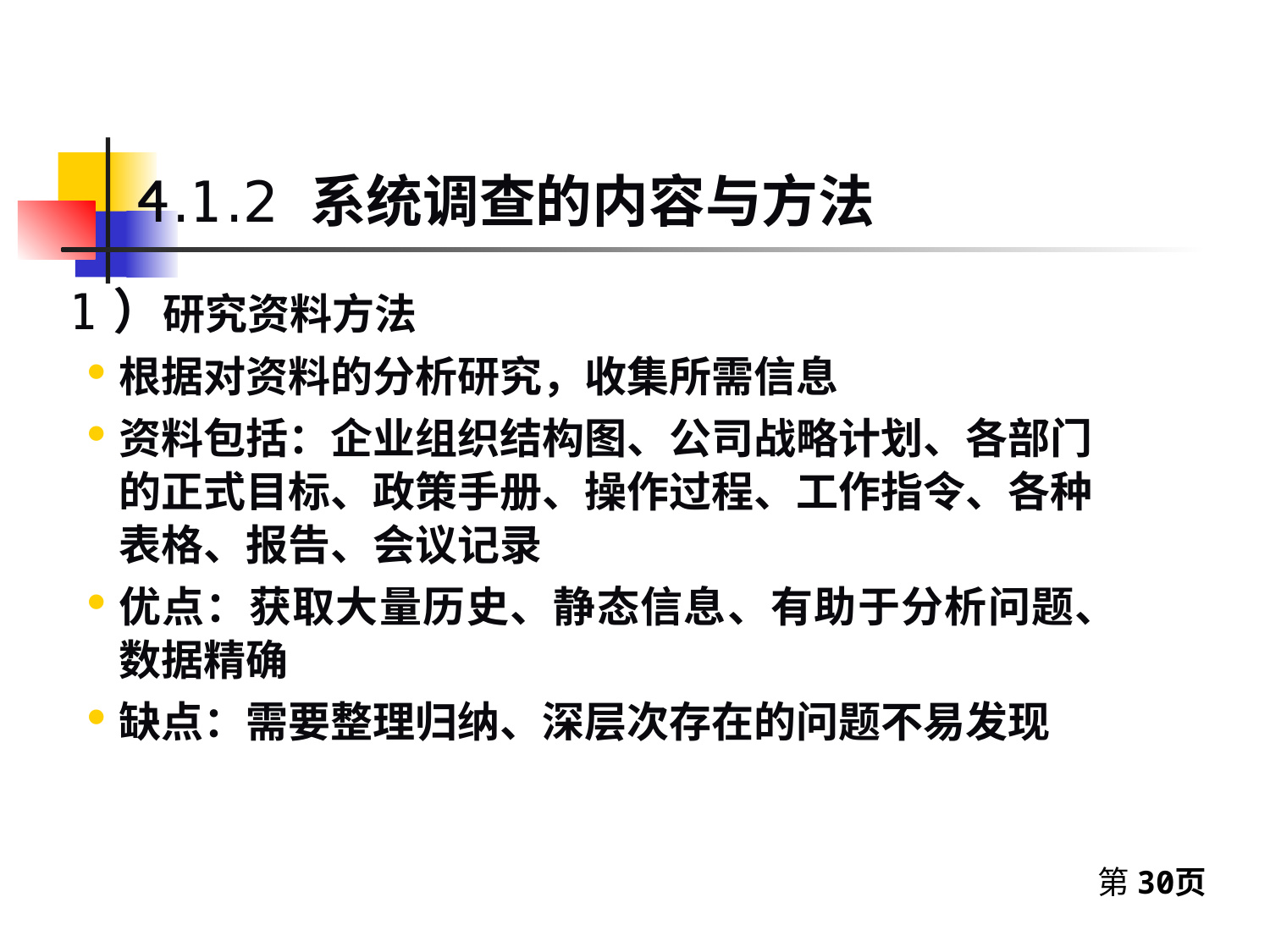

4.1.2 系统调查的内容与方法
    1）研究资料方法
根据对资料的分析研究，收集所需信息
资料包括：企业组织结构图、公司战略计划、各部门的正式目标、政策手册、操作过程、工作指令、各种表格、报告、会议记录
优点：获取大量历史、静态信息、有助于分析问题、数据精确
缺点：需要整理归纳、深层次存在的问题不易发现